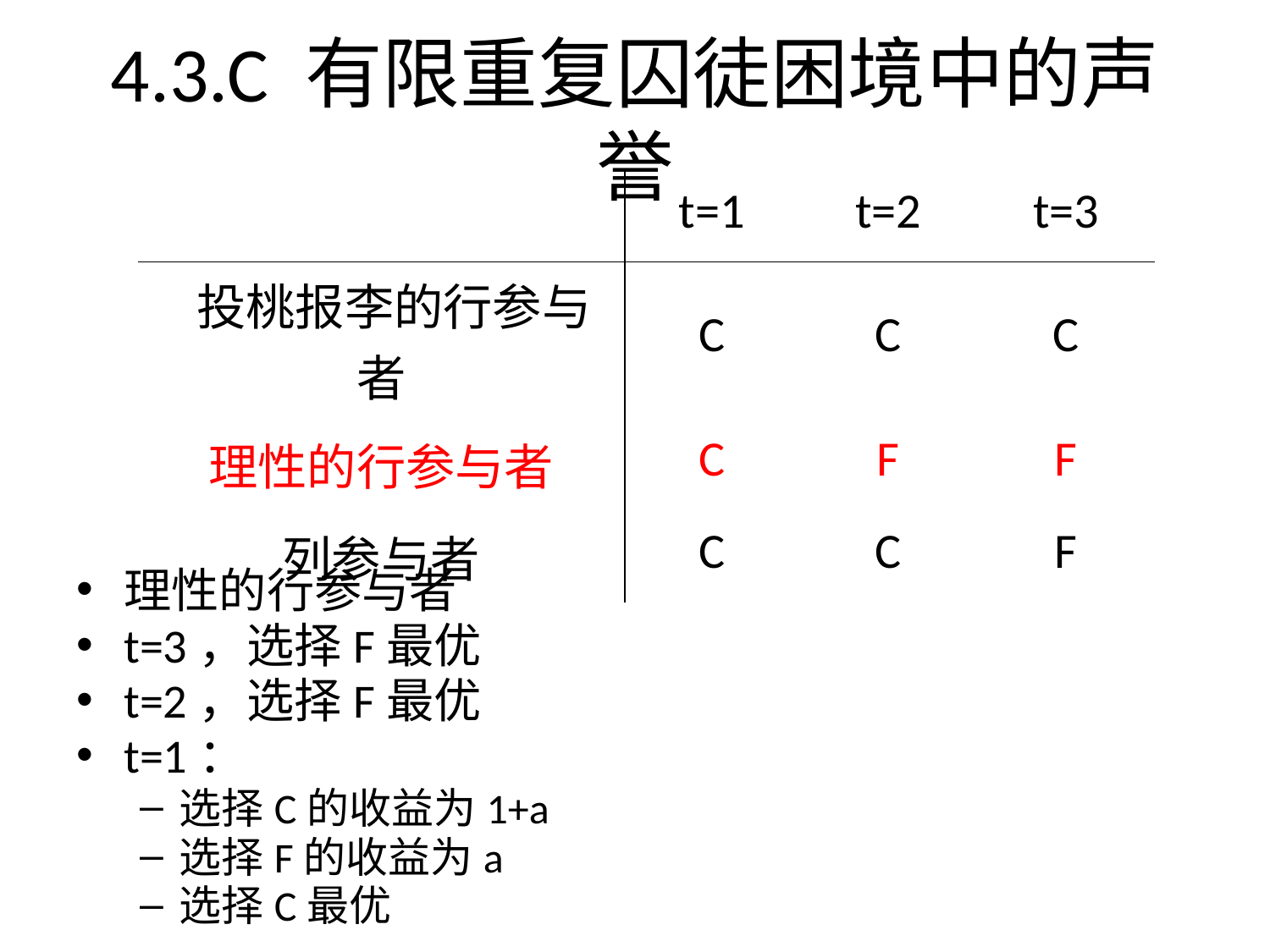

4.3.C 有限重复囚徒困境中的声誉
|  | t=1 | t=2 | t=3 |
| --- | --- | --- | --- |
| 投桃报李的行参与者 | C | C | C |
| 理性的行参与者 | C | F | F |
| 列参与者 | C | C | F |

理性的行参与者
t=3，选择F最优
t=2，选择F最优
t=1：
选择C的收益为1+a
选择F的收益为a
选择C最优